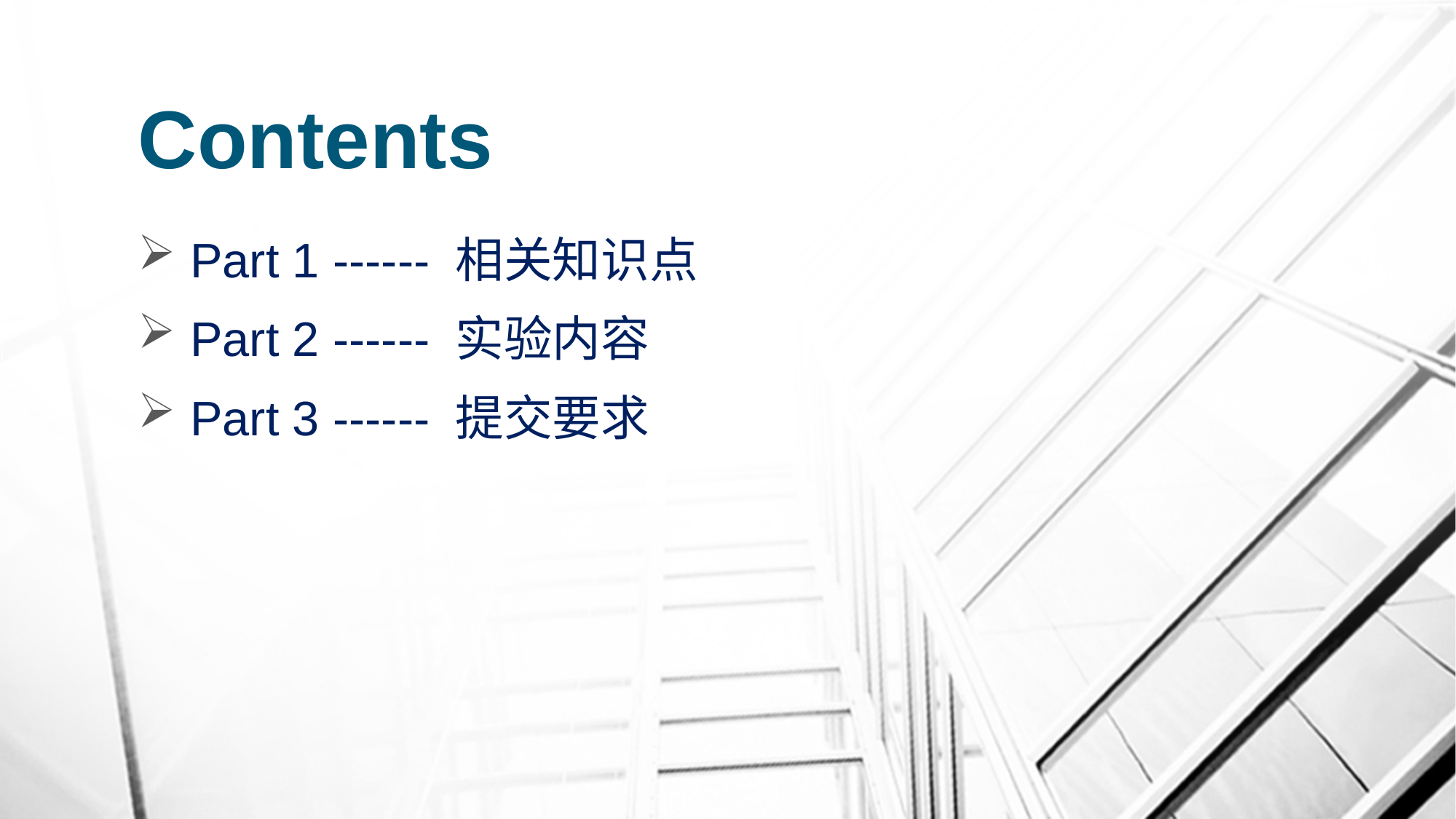

# Contents
 Part 1 ------ 相关知识点
 Part 2 ------ 实验内容
 Part 3 ------ 提交要求